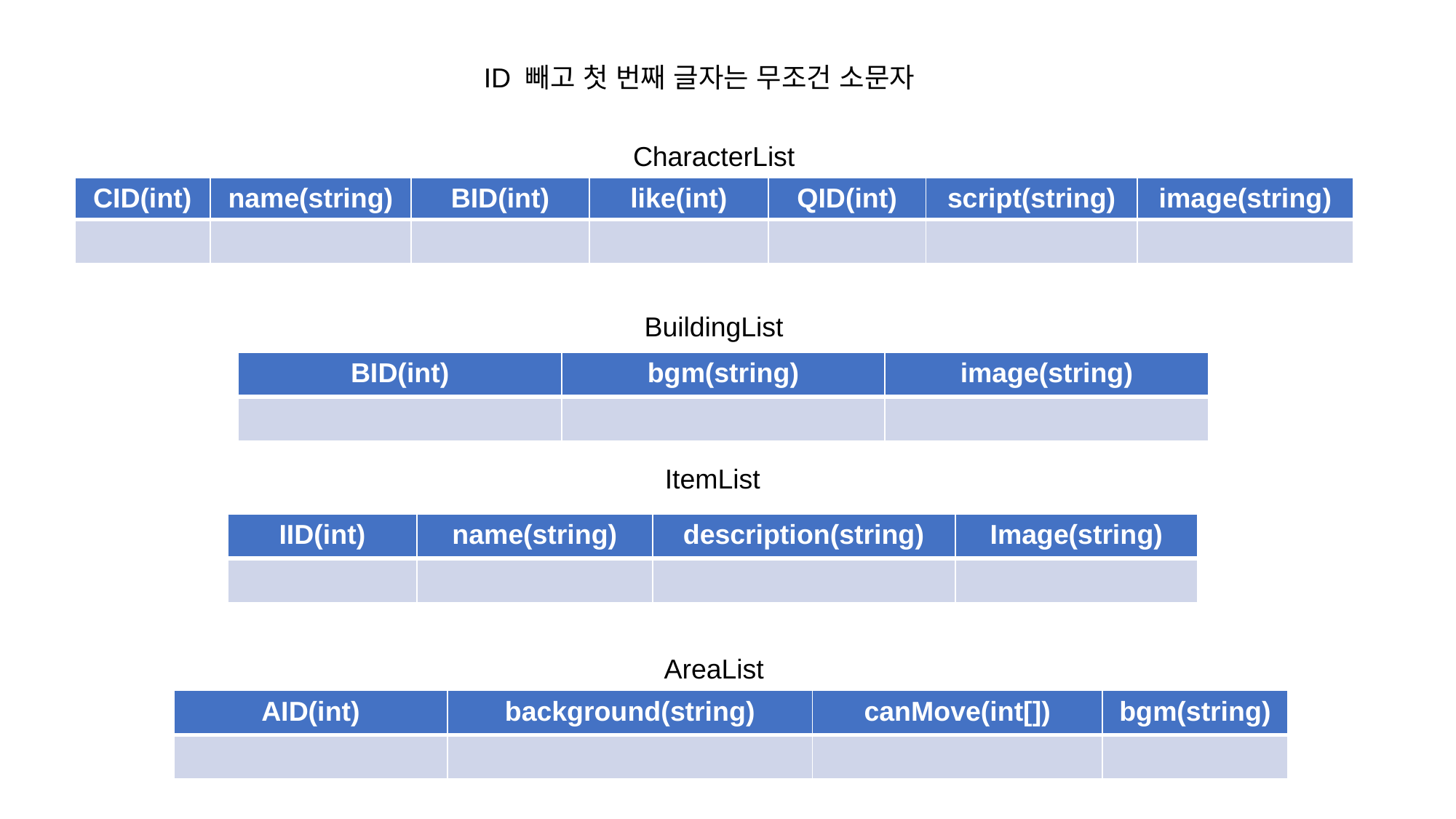

ID 빼고 첫 번째 글자는 무조건 소문자
CharacterList
| CID(int) | name(string) | BID(int) | like(int) | QID(int) | script(string) | image(string) |
| --- | --- | --- | --- | --- | --- | --- |
|  |  |  |  |  |  |  |
BuildingList
| BID(int) | bgm(string) | image(string) |
| --- | --- | --- |
|  |  |  |
ItemList
| IID(int) | name(string) | description(string) | Image(string) |
| --- | --- | --- | --- |
|  |  |  |  |
AreaList
| AID(int) | background(string) | canMove(int[]) | bgm(string) |
| --- | --- | --- | --- |
|  |  |  |  |